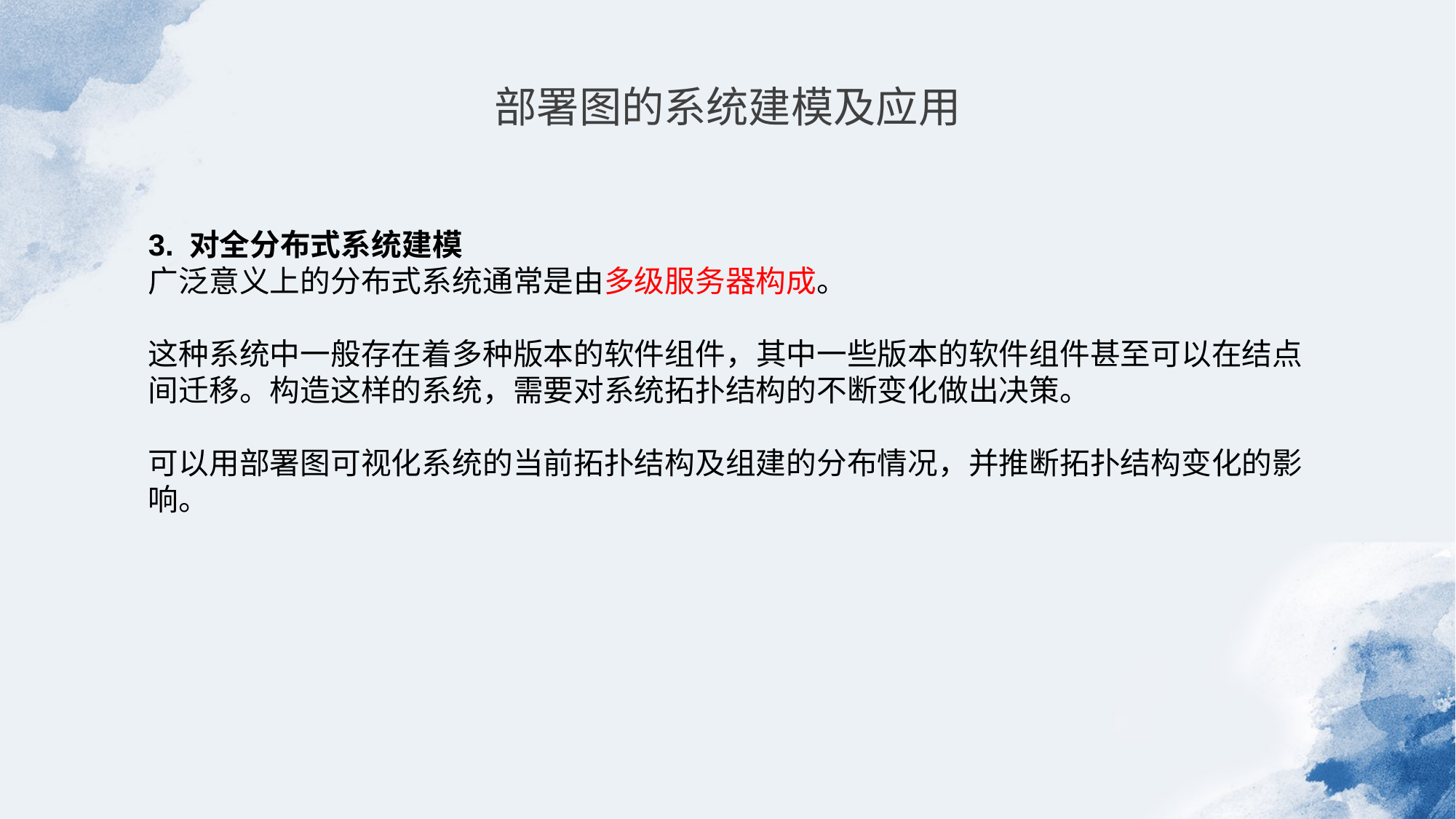

部署图的系统建模及应用
3. 对全分布式系统建模
广泛意义上的分布式系统通常是由多级服务器构成。

这种系统中一般存在着多种版本的软件组件，其中一些版本的软件组件甚至可以在结点间迁移。构造这样的系统，需要对系统拓扑结构的不断变化做出决策。

可以用部署图可视化系统的当前拓扑结构及组建的分布情况，并推断拓扑结构变化的影响。